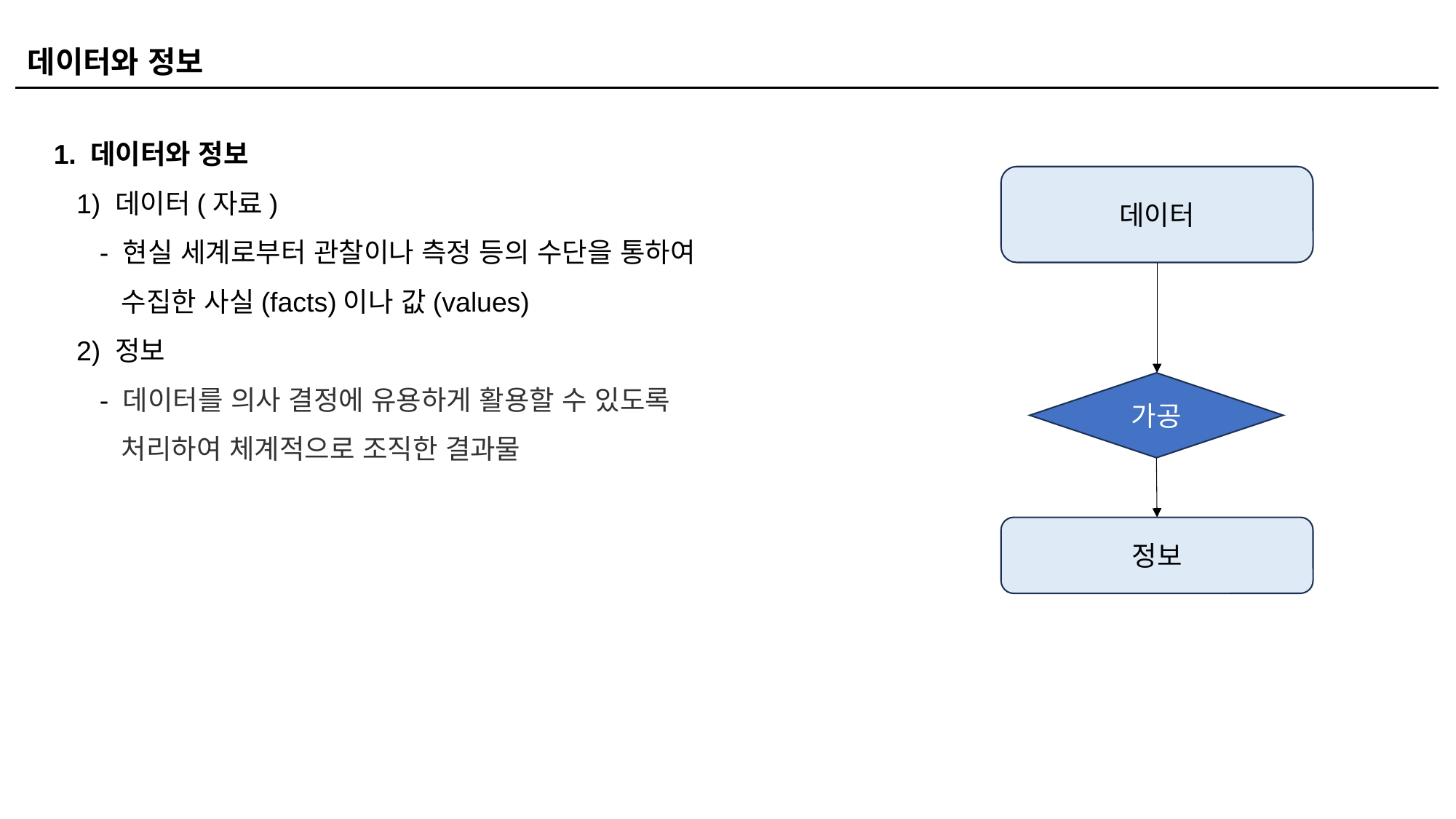

데이터와 정보
1. 데이터와 정보
   1) 데이터(자료)
      - 현실 세계로부터 관찰이나 측정 등의 수단을 통하여
        수집한 사실(facts)이나 값(values)
   2) 정보
      - 데이터를 의사 결정에 유용하게 활용할 수 있도록
        처리하여 체계적으로 조직한 결과물

데이터
가공
정보